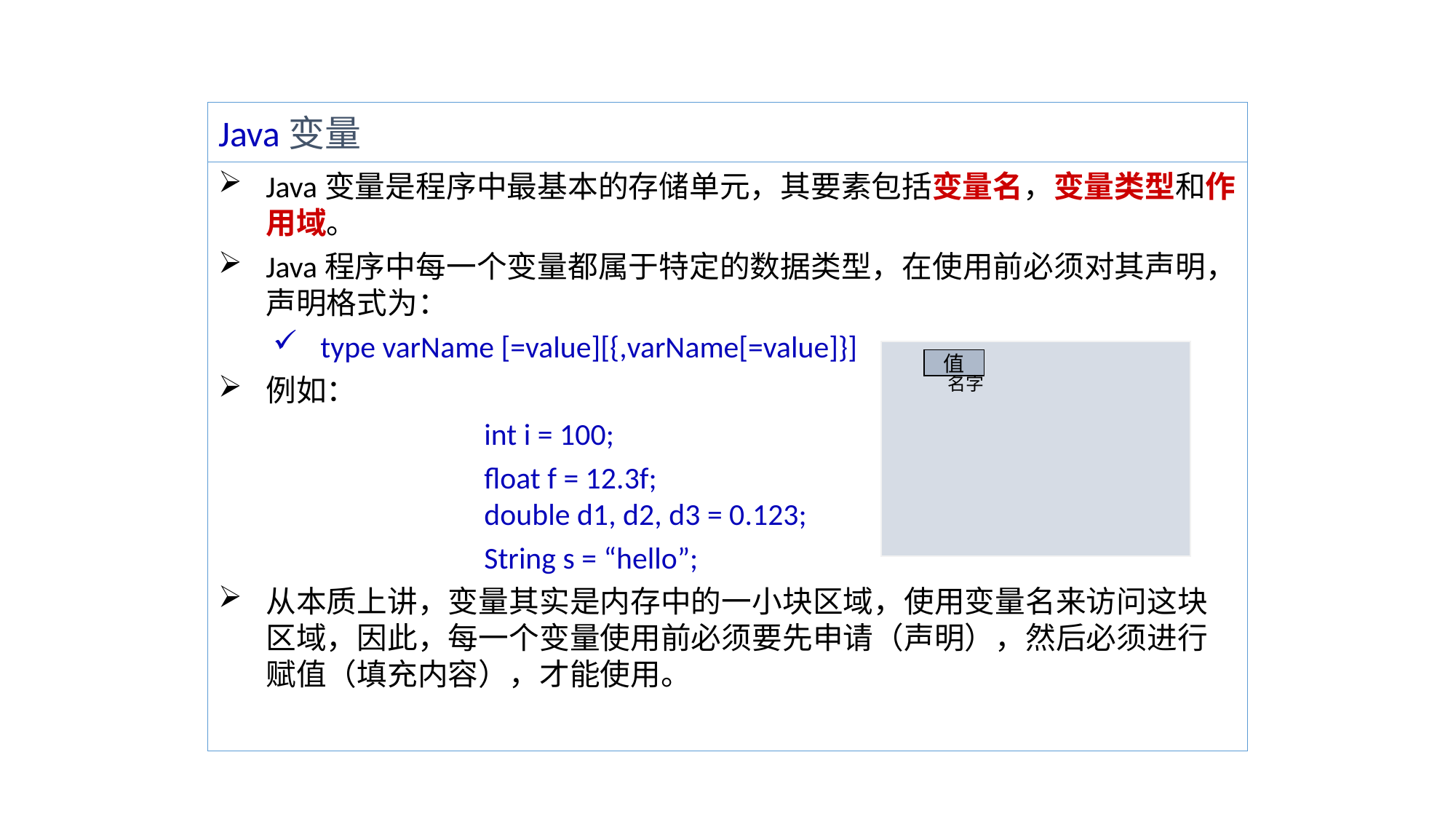

Java变量
Java变量是程序中最基本的存储单元，其要素包括变量名，变量类型和作用域。
Java程序中每一个变量都属于特定的数据类型，在使用前必须对其声明，声明格式为：
type varName [=value][{,varName[=value]}]
例如：
			int i = 100;
			float f = 12.3f;
	  	double d1, d2, d3 = 0.123;
			String s = “hello”;
从本质上讲，变量其实是内存中的一小块区域，使用变量名来访问这块区域，因此，每一个变量使用前必须要先申请（声明），然后必须进行赋值（填充内容），才能使用。

值
名字